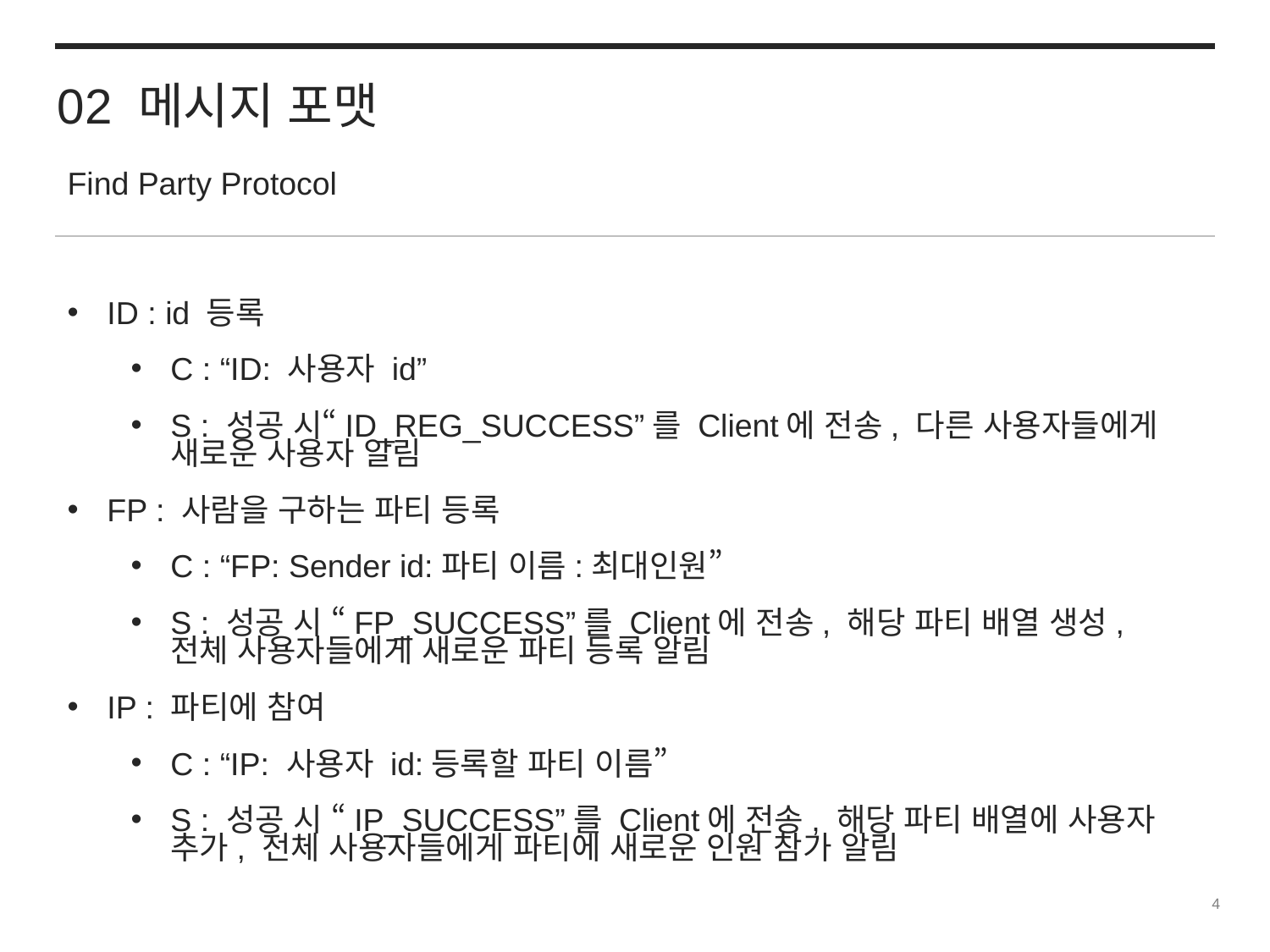

02 메시지 포맷
Find Party Protocol
ID : id 등록

C : “ID: 사용자 id”

S : 성공 시“ID_REG_SUCCESS”를 Client에 전송, 다른 사용자들에게 새로운 사용자 알림

FP : 사람을 구하는 파티 등록

C : “FP: Sender id:파티 이름:최대인원”

S : 성공 시 “FP_SUCCESS”를 Client에 전송, 해당 파티 배열 생성, 전체 사용자들에게 새로운 파티 등록 알림

IP : 파티에 참여

C : “IP: 사용자 id:등록할 파티 이름”

S : 성공 시 “IP_SUCCESS”를 Client에 전송, 해당 파티 배열에 사용자 추가, 전체 사용자들에게 파티에 새로운 인원 참가 알림